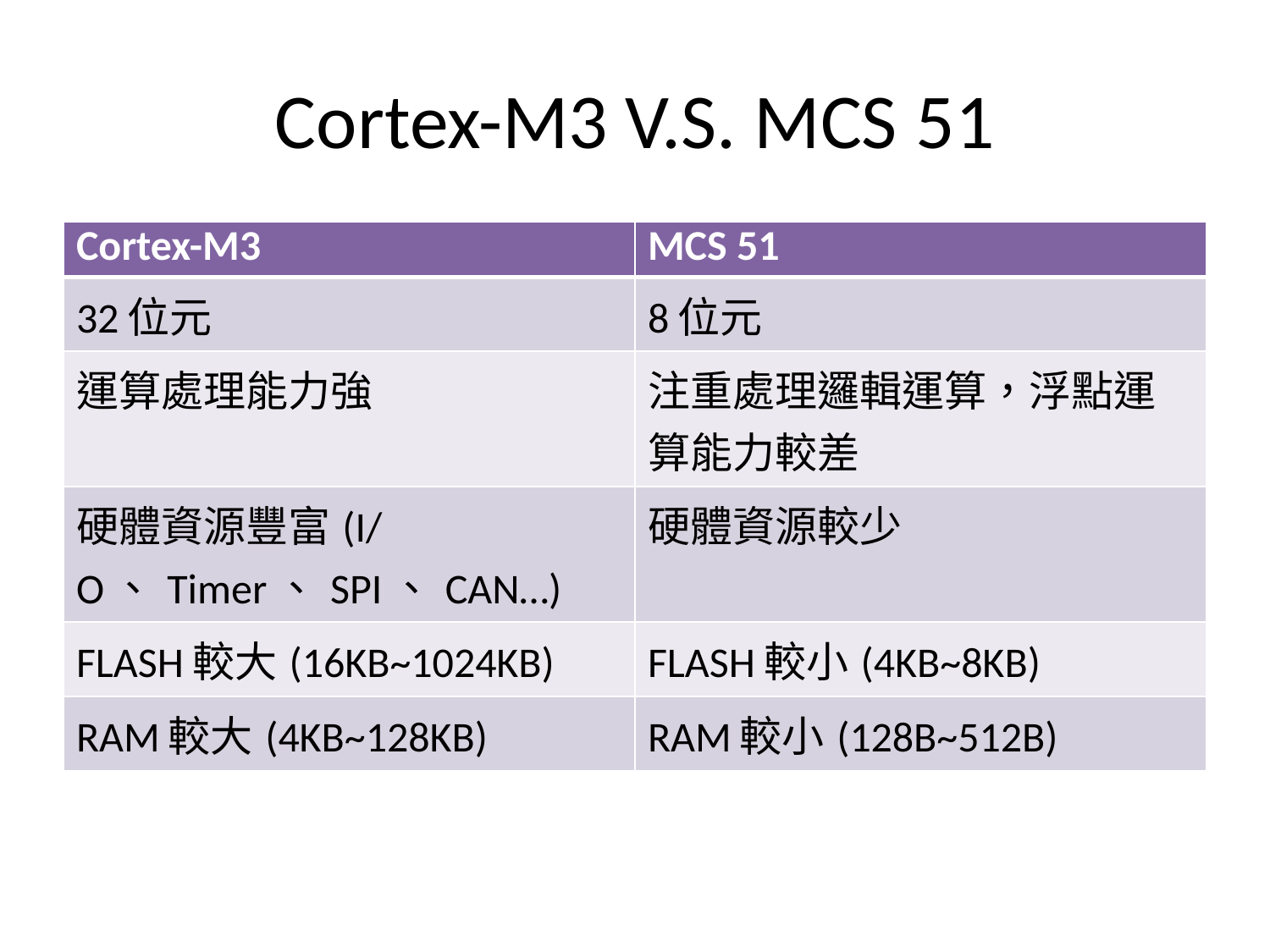

# Cortex-M3 V.S. MCS 51
| Cortex-M3 | MCS 51 |
| --- | --- |
| 32位元 | 8位元 |
| 運算處理能力強 | 注重處理邏輯運算，浮點運算能力較差 |
| 硬體資源豐富(I/O、Timer、SPI、CAN…) | 硬體資源較少 |
| FLASH較大(16KB~1024KB) | FLASH較小(4KB~8KB) |
| RAM較大(4KB~128KB) | RAM較小(128B~512B) |